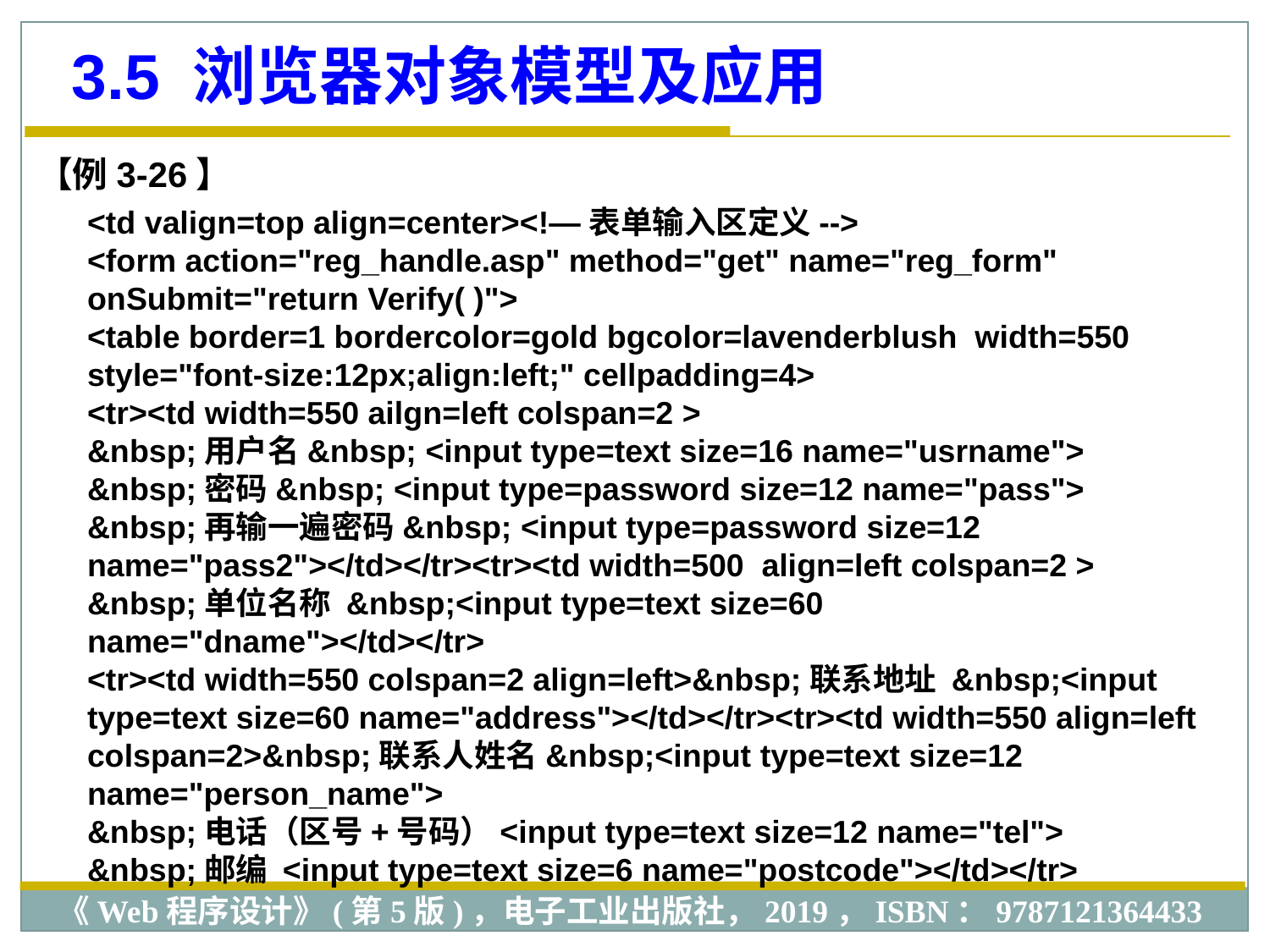

3.5 浏览器对象模型及应用
【例3-26】
<td valign=top align=center><!—表单输入区定义-->
<form action="reg_handle.asp" method="get" name="reg_form"
onSubmit="return Verify( )">
<table border=1 bordercolor=gold bgcolor=lavenderblush  width=550
style="font-size:12px;align:left;" cellpadding=4>
<tr><td width=550 ailgn=left colspan=2 >
&nbsp;用户名&nbsp; <input type=text size=16 name="usrname">
&nbsp;密码&nbsp; <input type=password size=12 name="pass">
&nbsp;再输一遍密码&nbsp; <input type=password size=12 name="pass2"></td></tr><tr><td width=500  align=left colspan=2 >
&nbsp;单位名称 &nbsp;<input type=text size=60 name="dname"></td></tr>
<tr><td width=550 colspan=2 align=left>&nbsp;联系地址 &nbsp;<input type=text size=60 name="address"></td></tr><tr><td width=550 align=left colspan=2>&nbsp;联系人姓名&nbsp;<input type=text size=12 name="person_name">
&nbsp;电话（区号+号码）<input type=text size=12 name="tel">
&nbsp;邮编 <input type=text size=6 name="postcode"></td></tr>